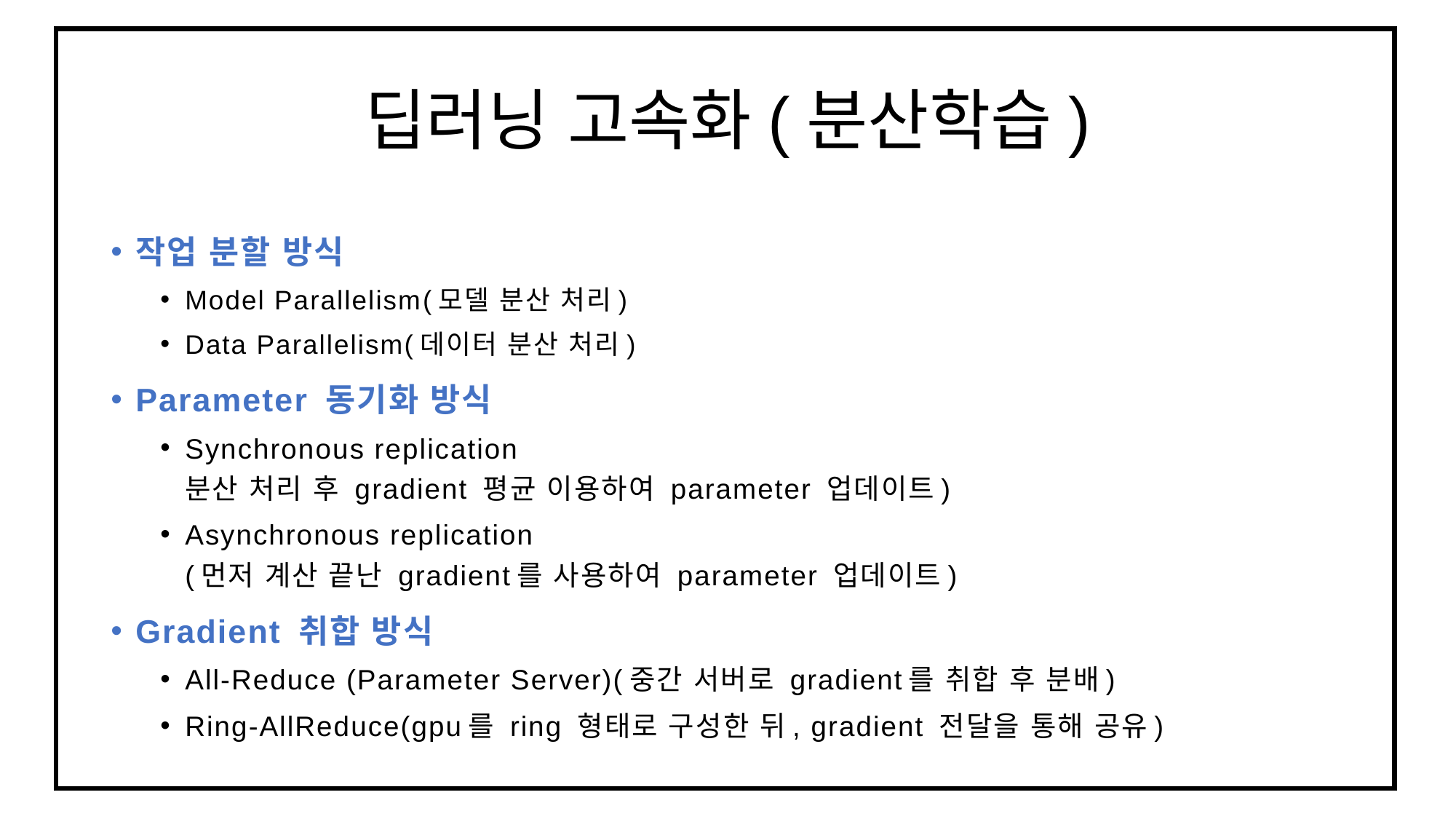

# 딥러닝 고속화(분산학습)
작업 분할 방식
Model Parallelism(모델 분산 처리)
Data Parallelism(데이터 분산 처리)
Parameter 동기화 방식
Synchronous replication
분산 처리 후 gradient 평균 이용하여 parameter 업데이트)
Asynchronous replication
(먼저 계산 끝난 gradient를 사용하여 parameter 업데이트)
Gradient 취합 방식
All-Reduce (Parameter Server)(중간 서버로 gradient를 취합 후 분배)
Ring-AllReduce(gpu를 ring 형태로 구성한 뒤, gradient 전달을 통해 공유)